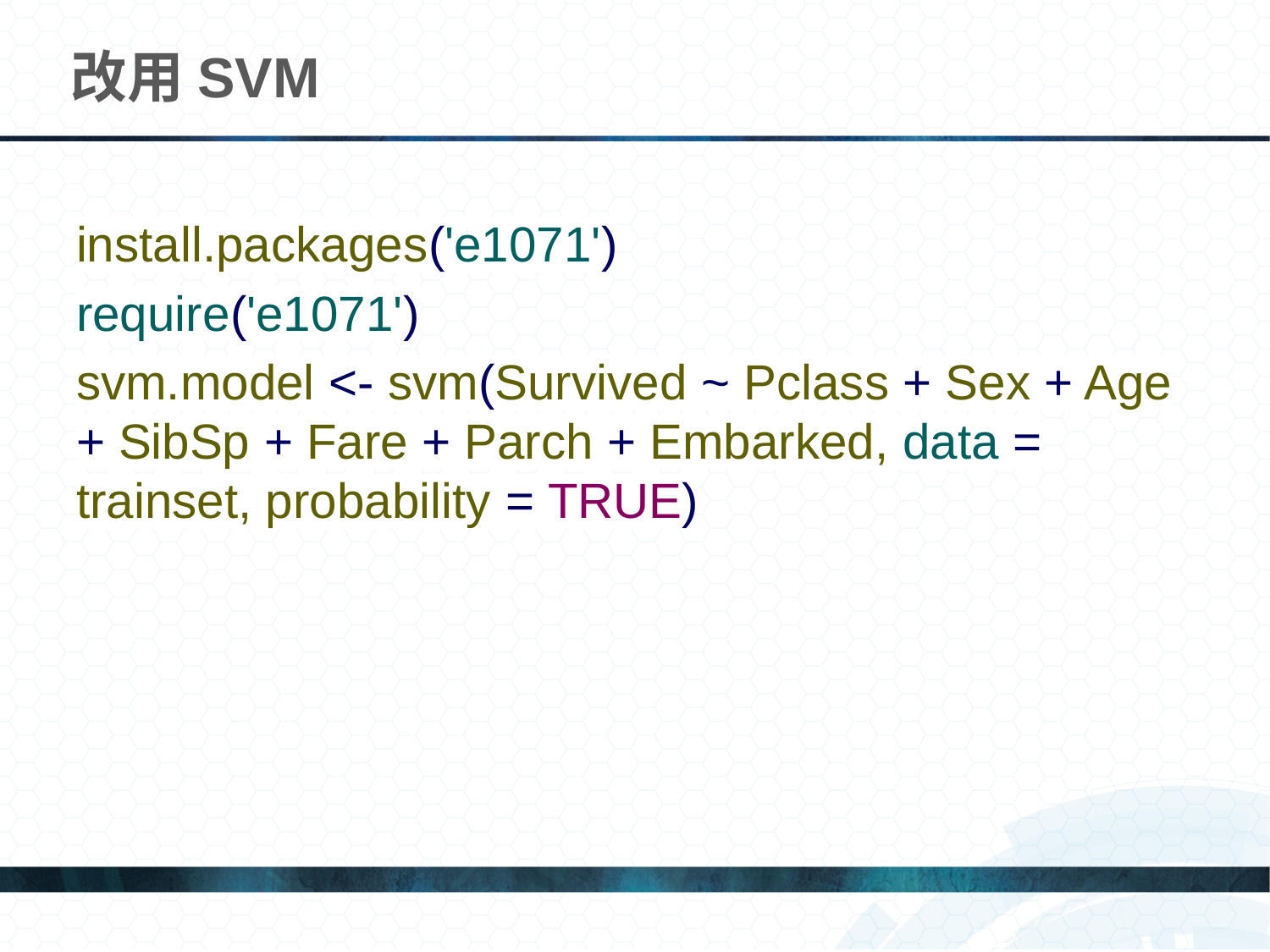

# 改用SVM
install.packages('e1071')
require('e1071')
svm.model <- svm(Survived ~ Pclass + Sex + Age + SibSp + Fare + Parch + Embarked, data = trainset, probability = TRUE)